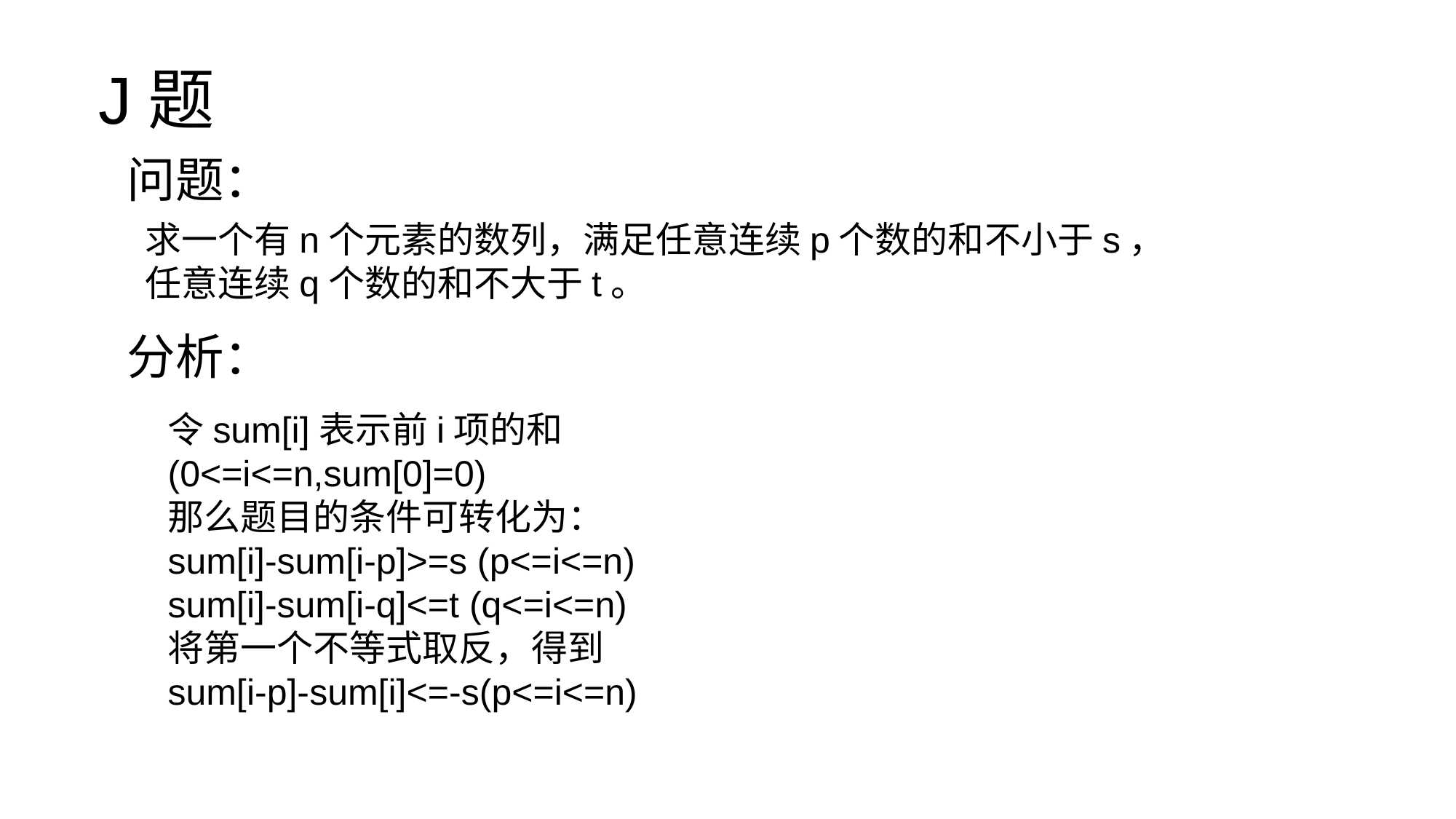

J题
问题：
求一个有n个元素的数列，满足任意连续p个数的和不小于s，
任意连续q个数的和不大于t。
分析：
令sum[i]表示前i项的和(0<=i<=n,sum[0]=0)
那么题目的条件可转化为：
sum[i]-sum[i-p]>=s (p<=i<=n)
sum[i]-sum[i-q]<=t (q<=i<=n)
将第一个不等式取反，得到
sum[i-p]-sum[i]<=-s(p<=i<=n)